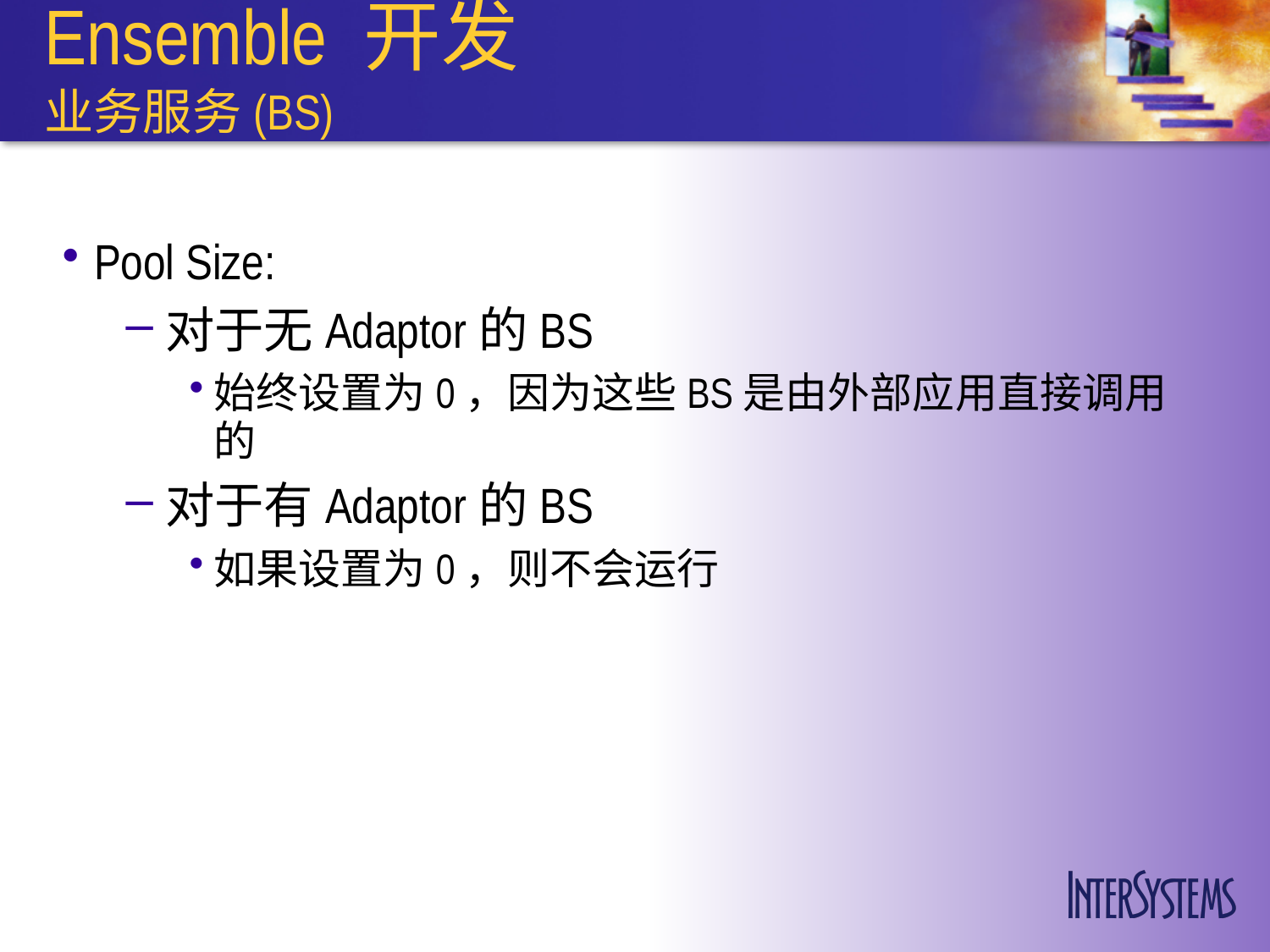

# Ensemble 开发 业务服务(BS)
Pool Size:
对于无Adaptor的BS
始终设置为0，因为这些BS是由外部应用直接调用的
对于有Adaptor的BS
如果设置为0，则不会运行